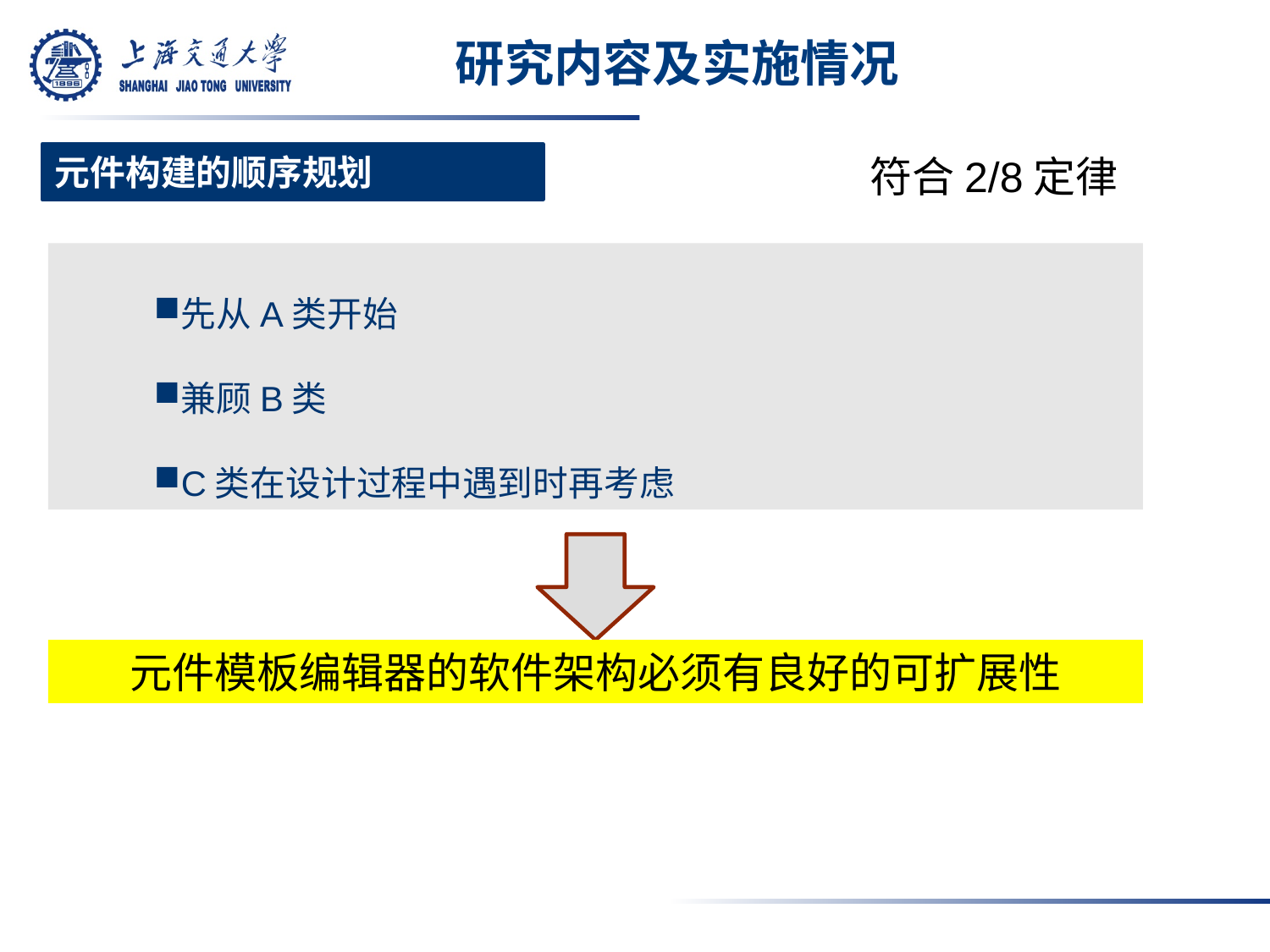

# 研究内容及实施情况
元件构建的顺序规划
符合2/8定律
先从A类开始
兼顾B类
C类在设计过程中遇到时再考虑

元件模板编辑器的软件架构必须有良好的可扩展性